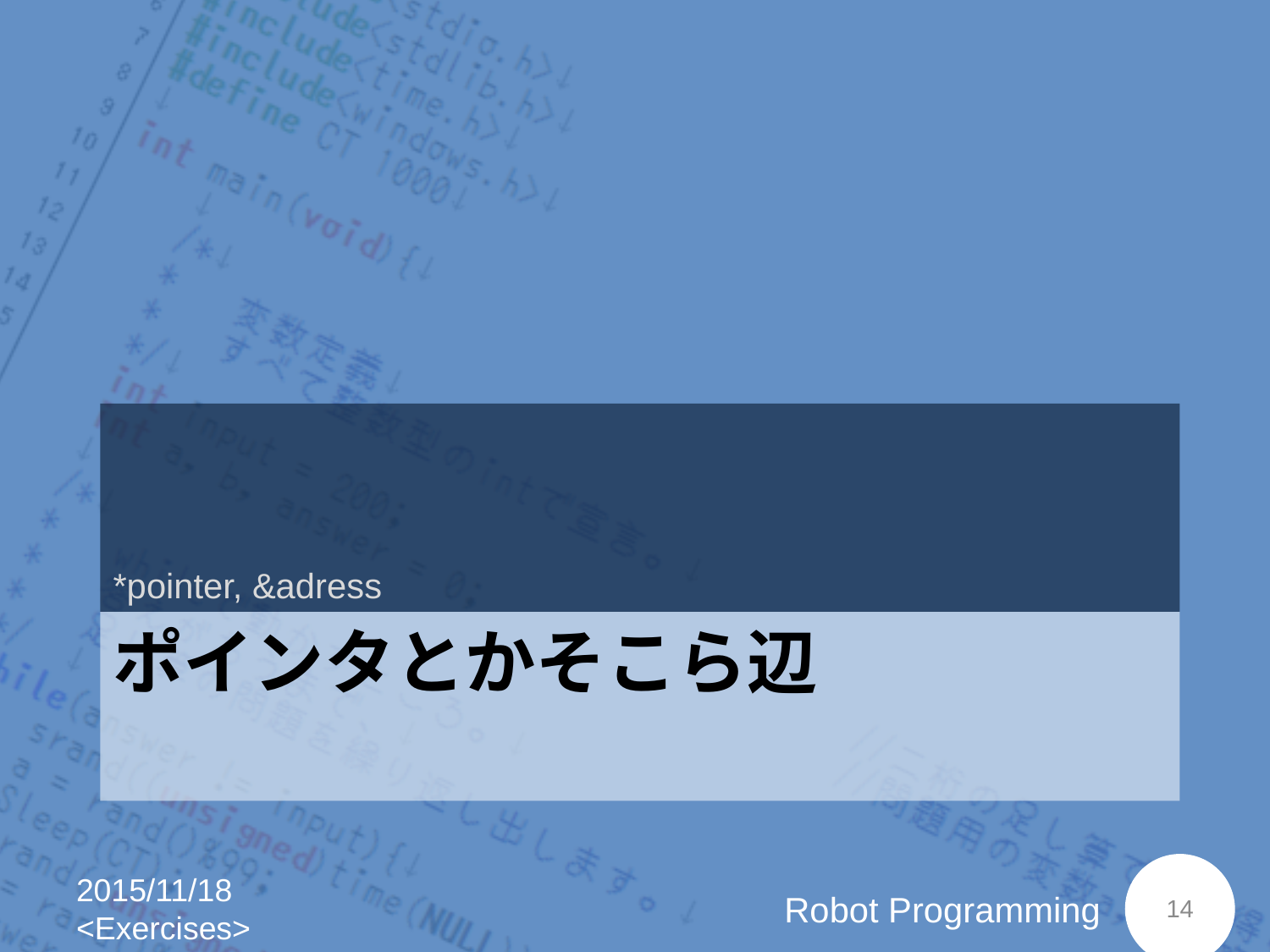

*pointer, &adress
# ポインタとかそこら辺
2015/11/18 <Exercises>
14